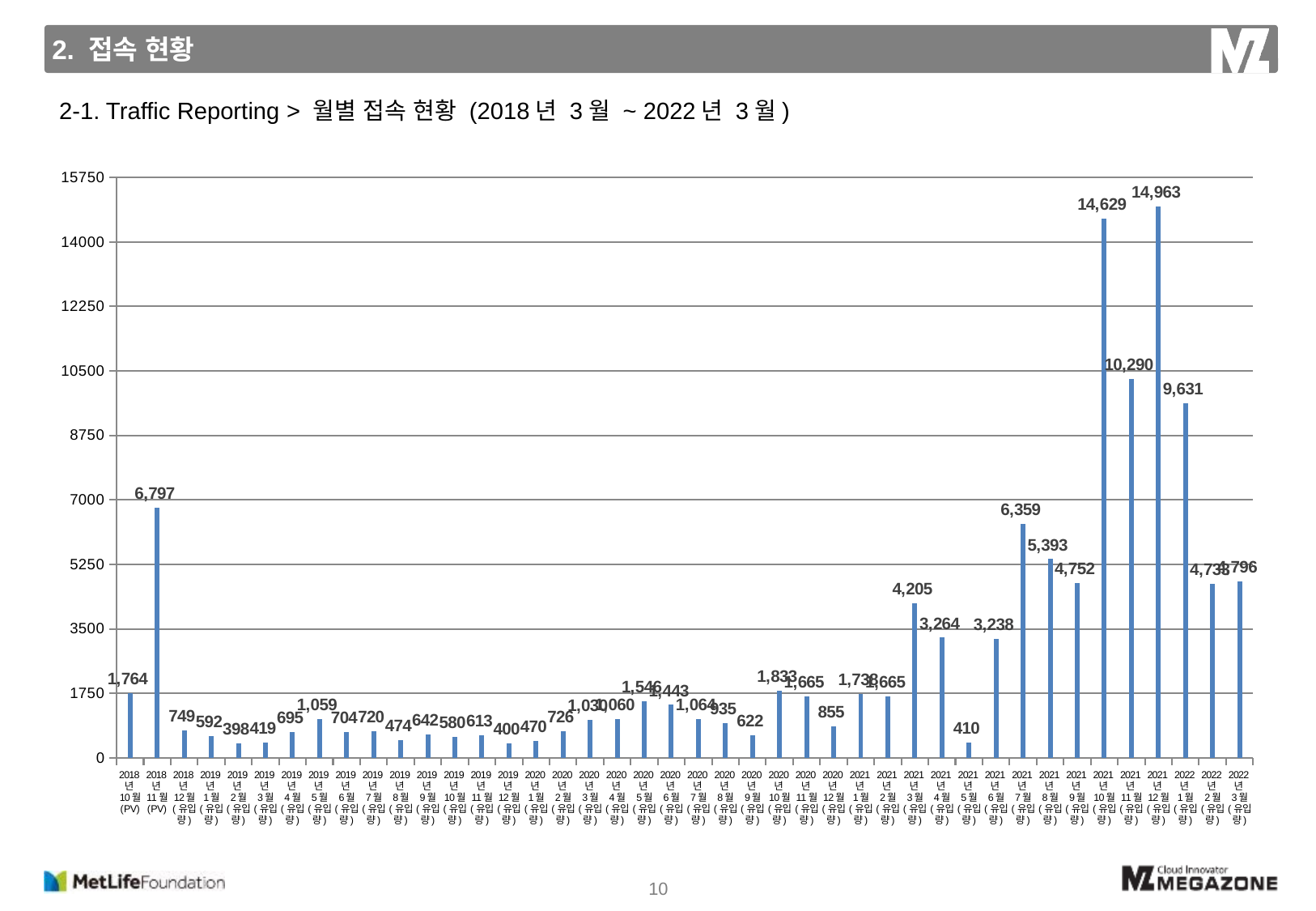

2. 접속 현황
2-1. Traffic Reporting > 월별 접속 현황 (2018년 3월 ~ 2022년 3월)

### Chart

| Category | PC |
|---|---|
| 2018년
10월
(PV) | 1764.0 |
| 2018년
11월
(PV) | 6797.0 |
| 2018년
12월
(유입량) | 749.0 |
| 2019년
1월
(유입량) | 592.0 |
| 2019년
2월
(유입량) | 398.0 |
| 2019년
3월
(유입량) | 419.0 |
| 2019년
4월
(유입량) | 695.0 |
| 2019년
5월
(유입량) | 1059.0 |
| 2019년
6월
(유입량) | 704.0 |
| 2019년
7월
(유입량) | 720.0 |
| 2019년
8월
(유입량) | 474.0 |
| 2019년
9월
(유입량) | 642.0 |
| 2019년
10월
(유입량) | 580.0 |
| 2019년
11월
(유입량) | 613.0 |
| 2019년
12월
(유입량) | 400.0 |
| 2020년
1월
(유입량) | 470.0 |
| 2020년
2월
(유입량) | 726.0 |
| 2020년
3월
(유입량) | 1030.0 |
| 2020년
4월
(유입량) | 1060.0 |
| 2020년
5월
(유입량) | 1546.0 |
| 2020년
6월
(유입량) | 1443.0 |
| 2020년
7월
(유입량) | 1064.0 |
| 2020년
8월
(유입량) | 935.0 |
| 2020년
9월
(유입량) | 622.0 |
| 2020년
10월
(유입량) | 1833.0 |
| 2020년
11월
(유입량) | 1665.0 |
| 2020년
12월
(유입량) | 855.0 |
| 2021년
1월
(유입량) | 1738.0 |
| 2021년
2월
(유입량) | 1665.0 |
| 2021년
3월
(유입량) | 4205.0 |
| 2021년
4월
(유입량) | 3264.0 |
| 2021년
5월
(유입량) | 410.0 |
| 2021년
6월
(유입량) | 3238.0 |
| 2021년
7월
(유입량) | 6359.0 |
| 2021년
8월
(유입량) | 5393.0 |
| 2021년
9월
(유입량) | 4752.0 |
| 2021년
10월
(유입량) | 14629.0 |
| 2021년
11월
(유입량) | 10290.0 |
| 2021년
12월
(유입량) | 14963.0 |
| 2022년
1월
(유입량) | 9631.0 |
| 2022년
2월
(유입량) | 4733.0 |
| 2022년
3월
(유입량) | 4796.0 |
10